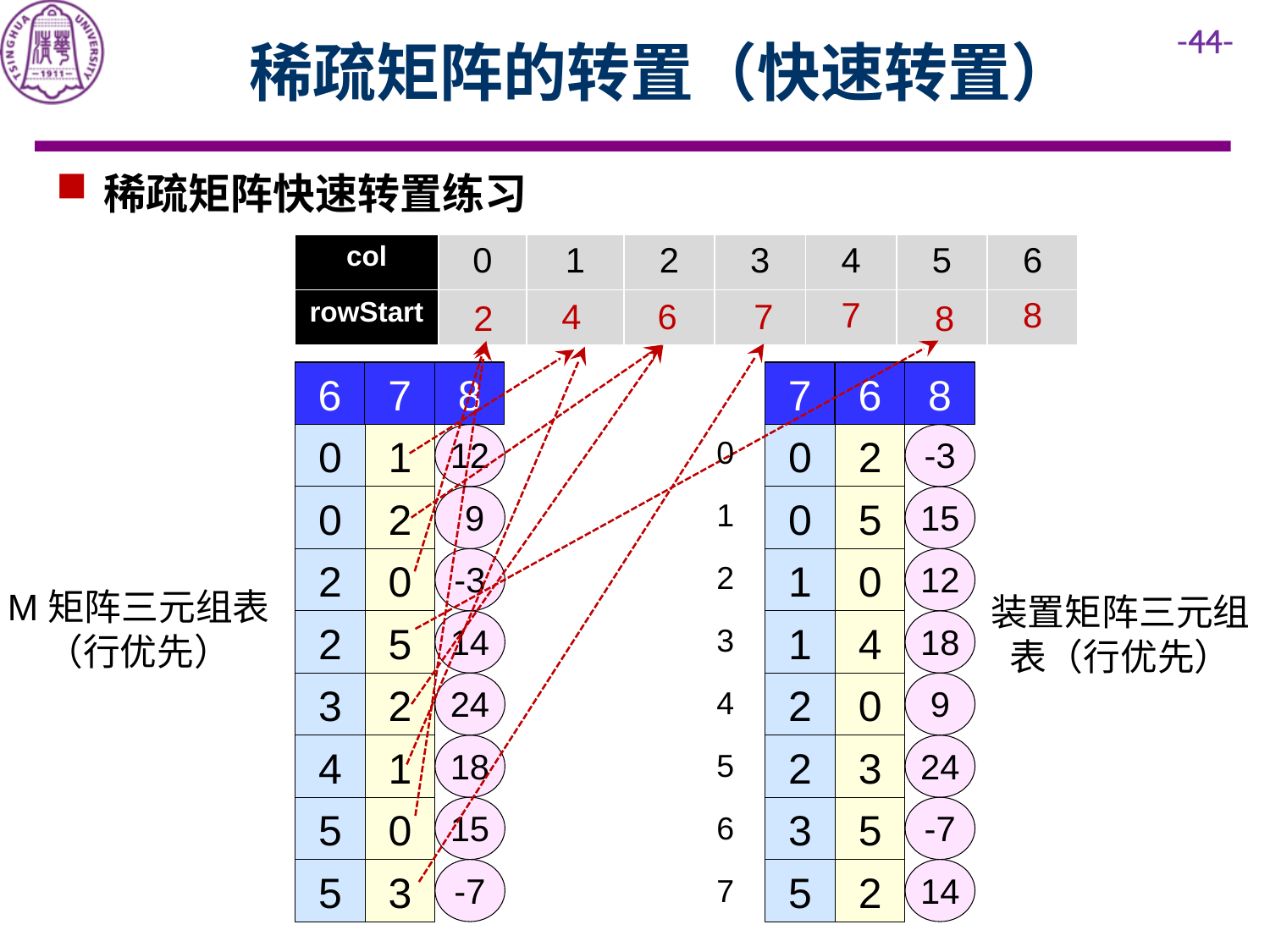

稀疏矩阵的转置（快速转置）
稀疏矩阵快速转置练习
| col | 0 | 1 | 2 | 3 | 4 | 5 | 6 |
| --- | --- | --- | --- | --- | --- | --- | --- |
| rowStart | 0 | 2 | 4 | 6 | 7 | 7 | 8 |
4
7
3
6
5
2
8
1
6
7
8
0
1
12
0
2
 9
2
0
-3
2
5
14
3
2
24
4
1
18
5
0
15
5
3
-7
7
6
8
0
2
-3
0
0
5
15
1
1
0
12
2
M矩阵三元组表（行优先）
装置矩阵三元组表（行优先）
1
4
18
3
2
0
9
4
2
3
24
5
3
5
-7
6
5
2
14
7